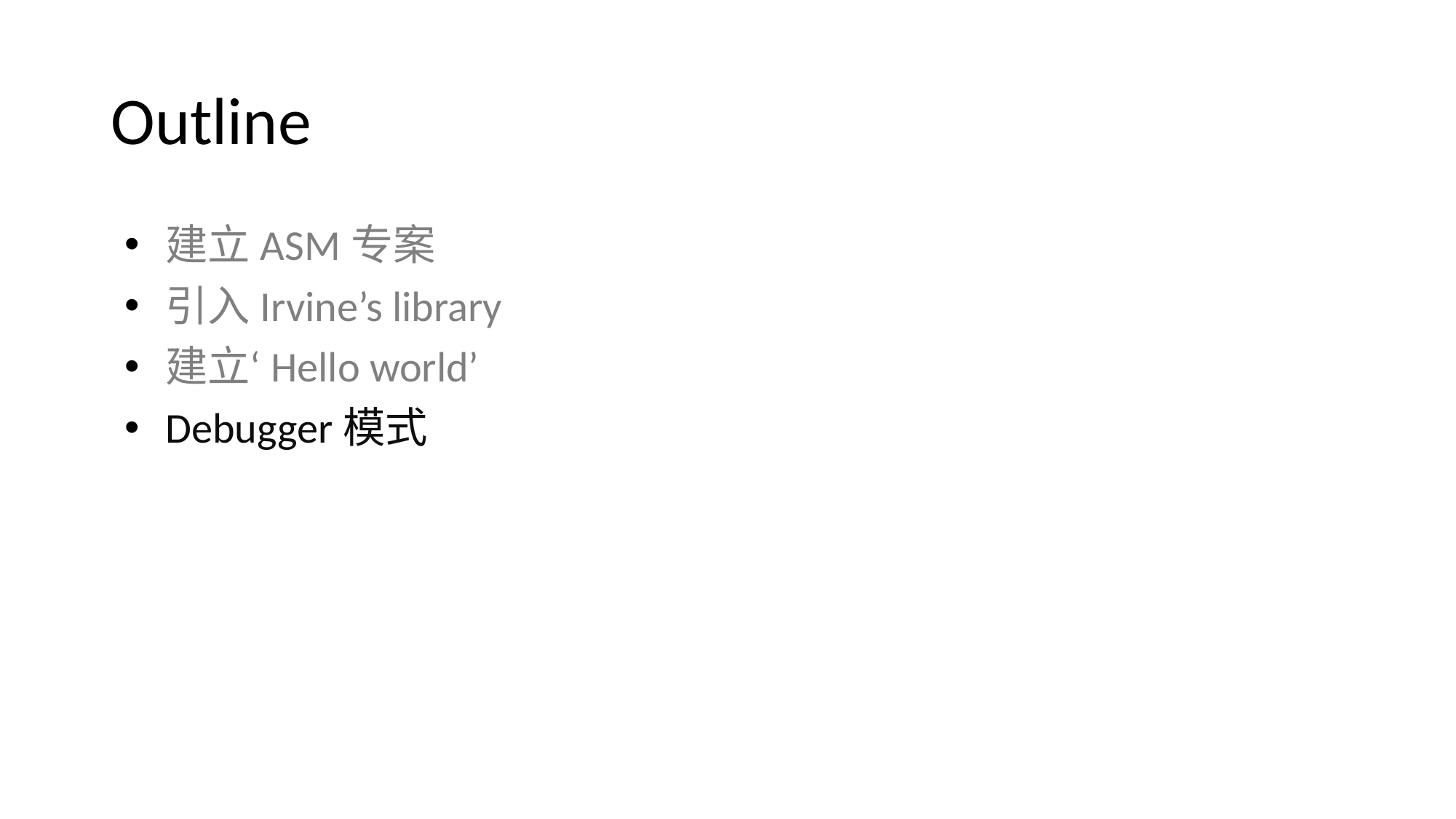

# Outline
建立ASM专案
引入Irvine’s library
建立‘Hello world’
Debugger模式